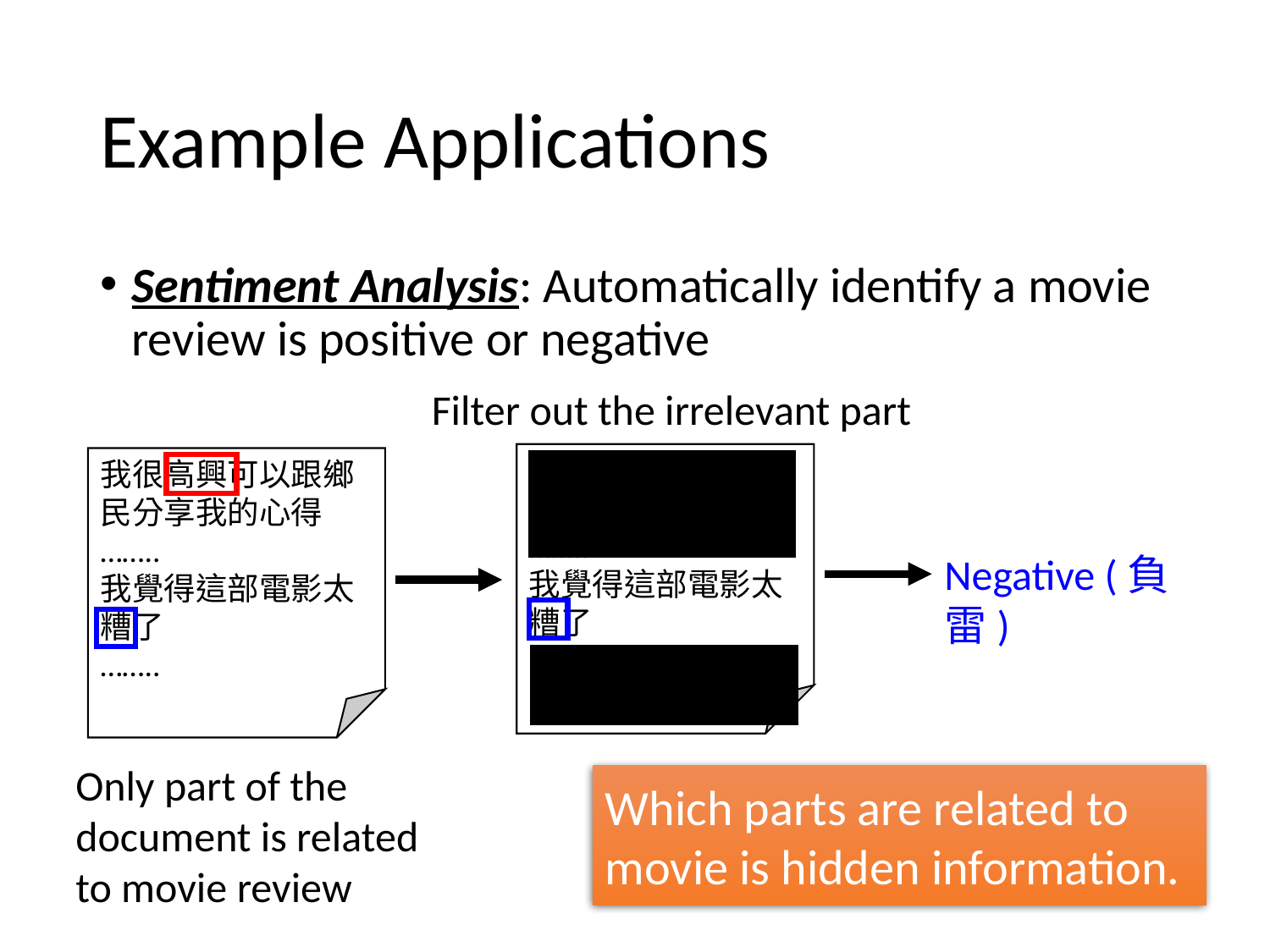

# Example Applications
Sentiment Analysis: Automatically identify a movie review is positive or negative
Filter out the irrelevant part
我很高興可以跟鄉民分享我的心得
……..
我覺得這部電影太糟了
……..
我很高興可以跟鄉民分享我的心得
……..
我覺得這部電影太糟了
……..

Negative (負雷)

Only part of the document is related to movie review
Which parts are related to movie is hidden information.